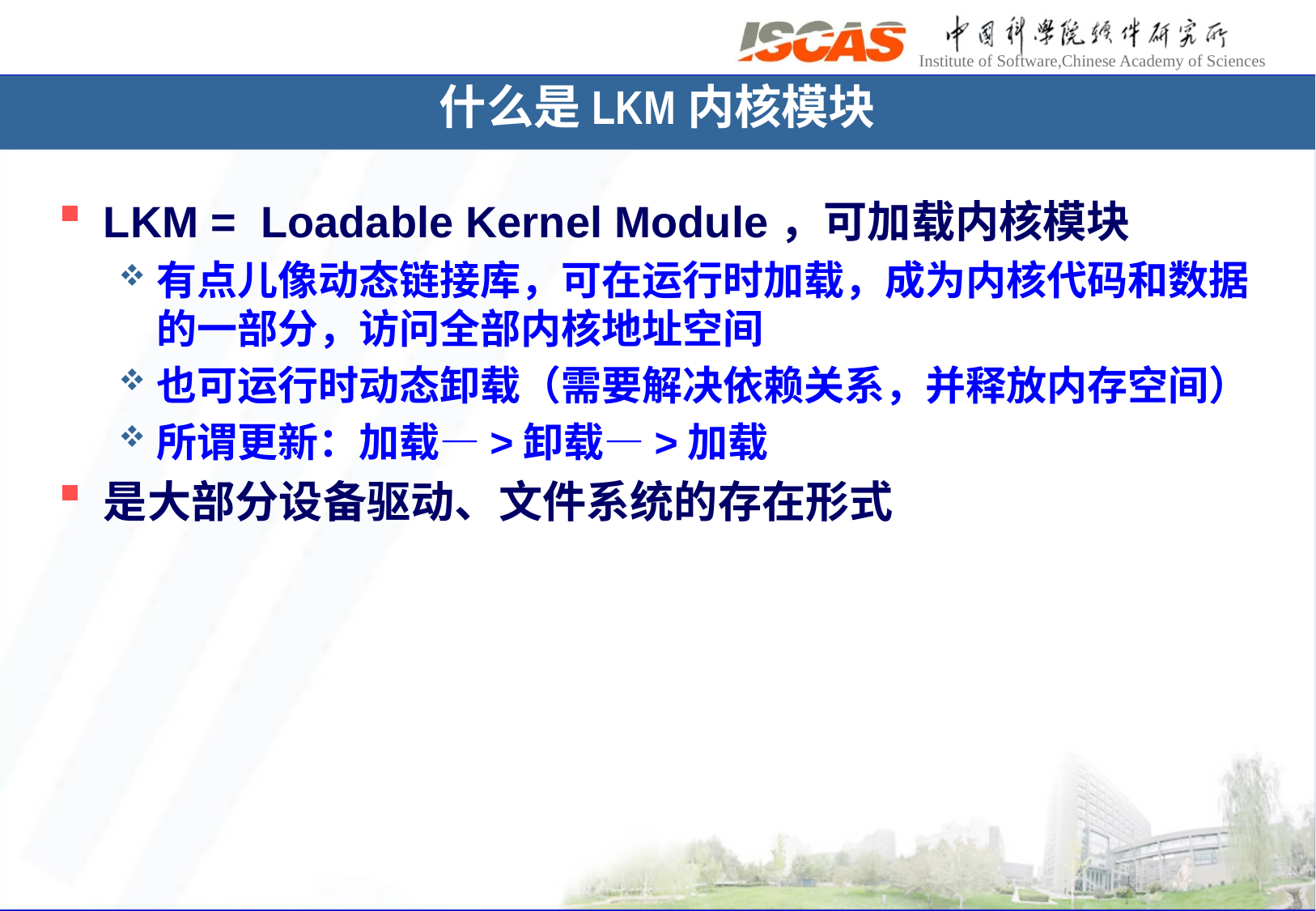

# 什么是LKM内核模块
LKM =  Loadable Kernel Module，可加载内核模块
有点儿像动态链接库，可在运行时加载，成为内核代码和数据的一部分，访问全部内核地址空间
也可运行时动态卸载（需要解决依赖关系，并释放内存空间）
所谓更新：加载—>卸载—>加载
是大部分设备驱动、文件系统的存在形式